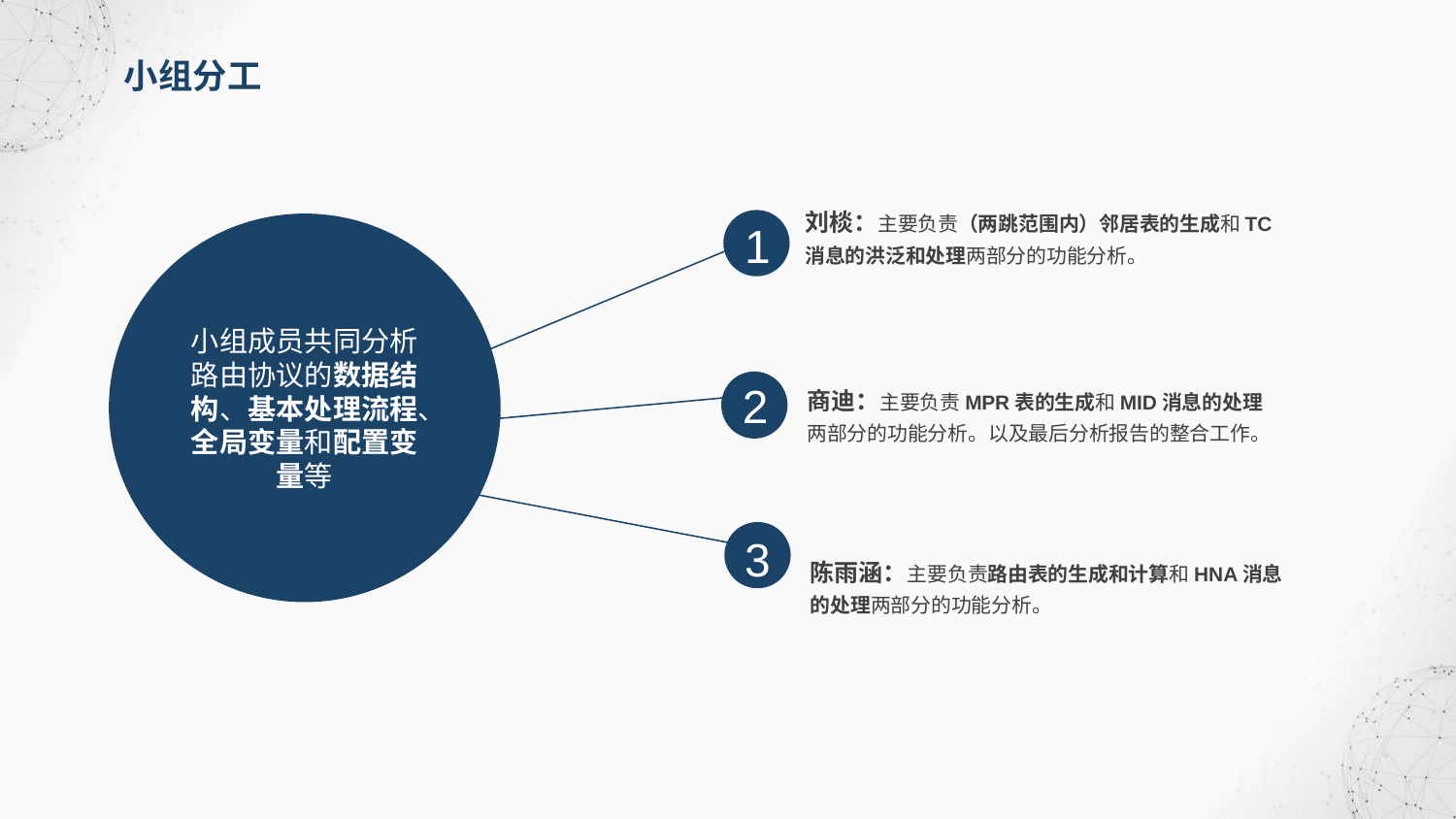

小组分工

小组成员共同分析路由协议的数据结构、基本处理流程、全局变量和配置变量等
刘棪：主要负责（两跳范围内）邻居表的生成和TC消息的洪泛和处理两部分的功能分析。
1

2

商迪：主要负责MPR表的生成和MID消息的处理两部分的功能分析。以及最后分析报告的整合工作。

3
陈雨涵：主要负责路由表的生成和计算和HNA消息的处理两部分的功能分析。